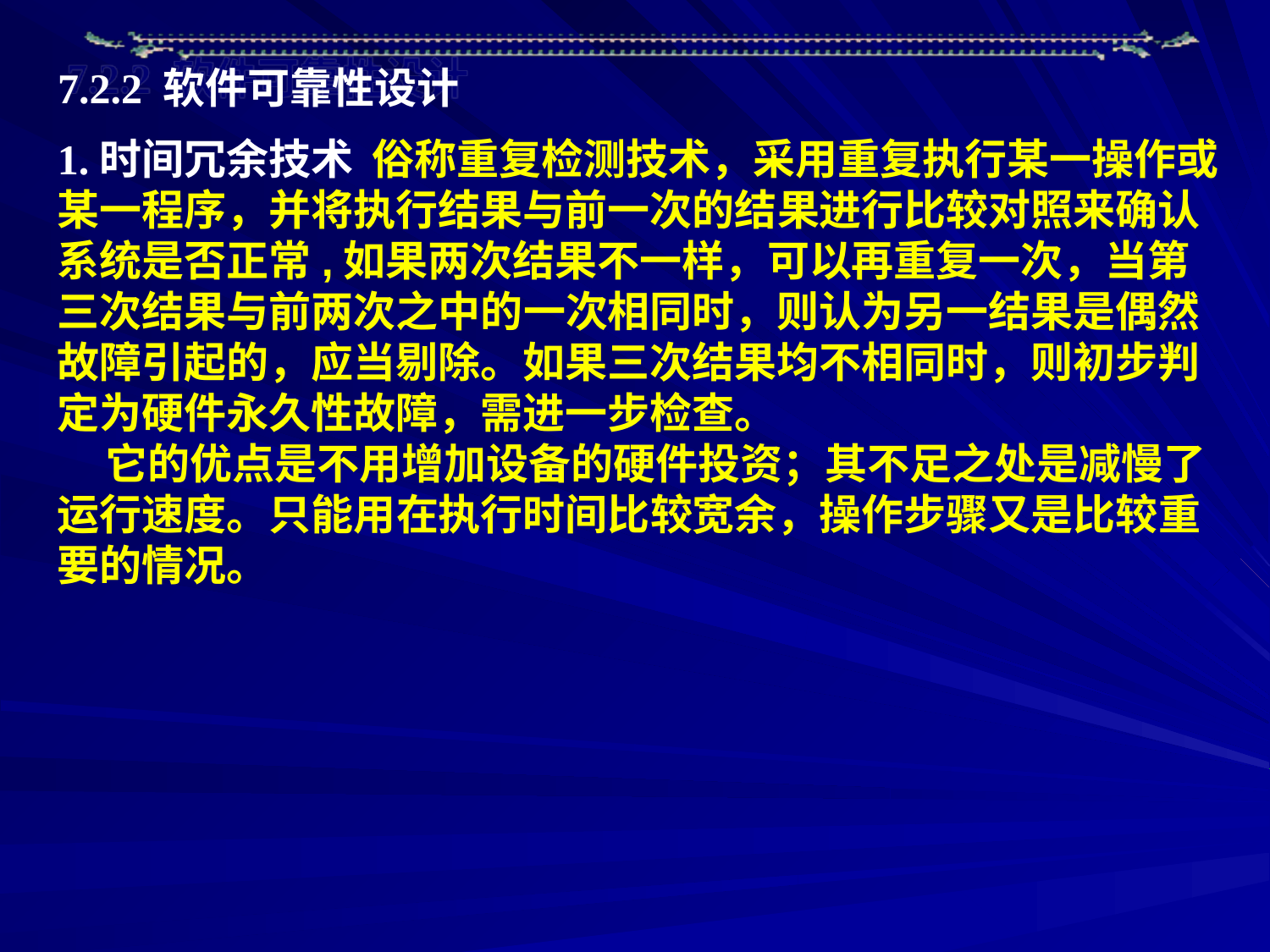

7.2.2 软件可靠性设计
1.时间冗余技术  俗称重复检测技术，采用重复执行某一操作或某一程序，并将执行结果与前一次的结果进行比较对照来确认系统是否正常,如果两次结果不一样，可以再重复一次，当第三次结果与前两次之中的一次相同时，则认为另一结果是偶然故障引起的，应当剔除。如果三次结果均不相同时，则初步判定为硬件永久性故障，需进一步检查。
    它的优点是不用增加设备的硬件投资；其不足之处是减慢了运行速度。只能用在执行时间比较宽余，操作步骤又是比较重要的情况。